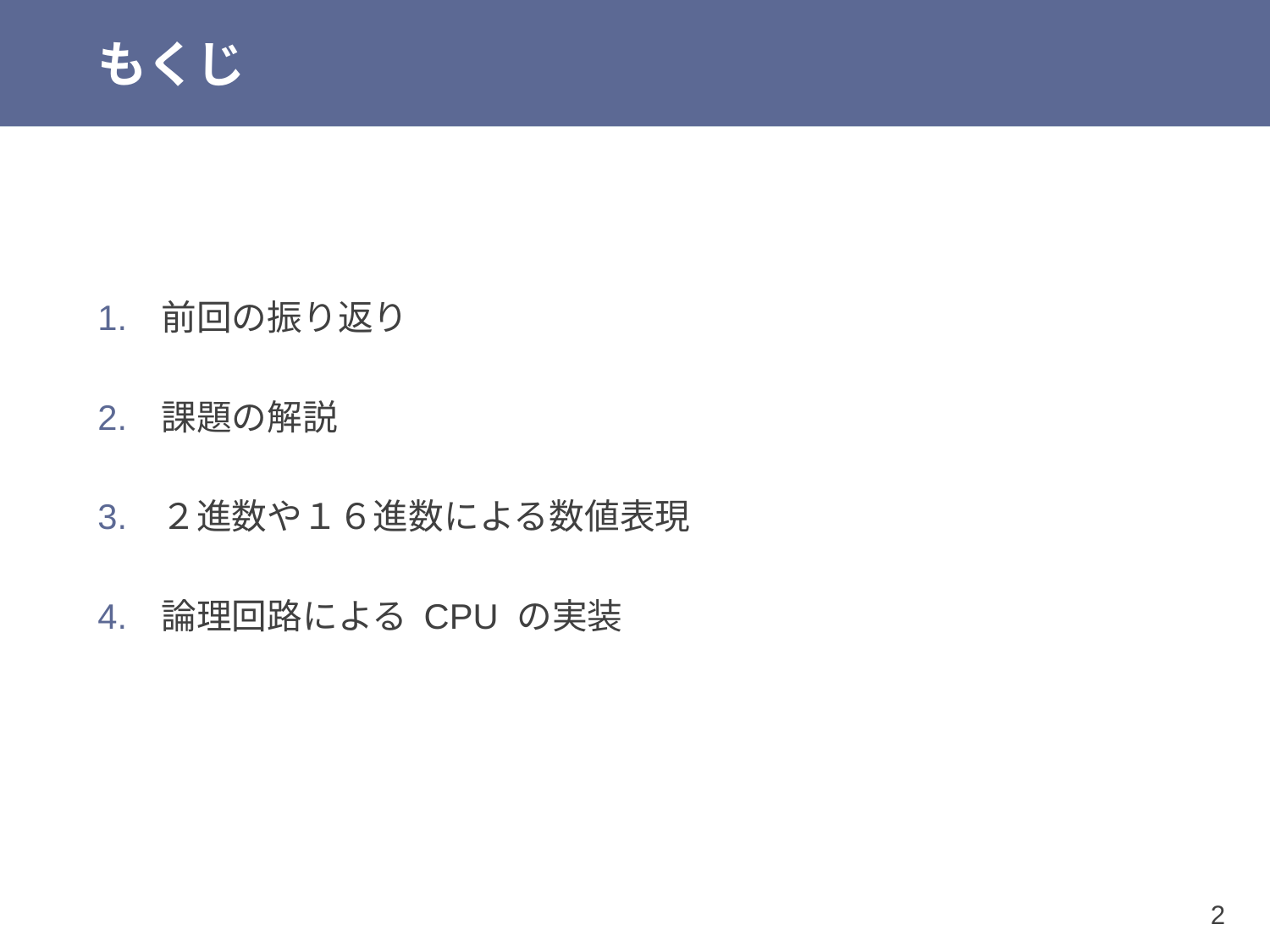

# もくじ
前回の振り返り
課題の解説
２進数や１６進数による数値表現
論理回路による CPU の実装